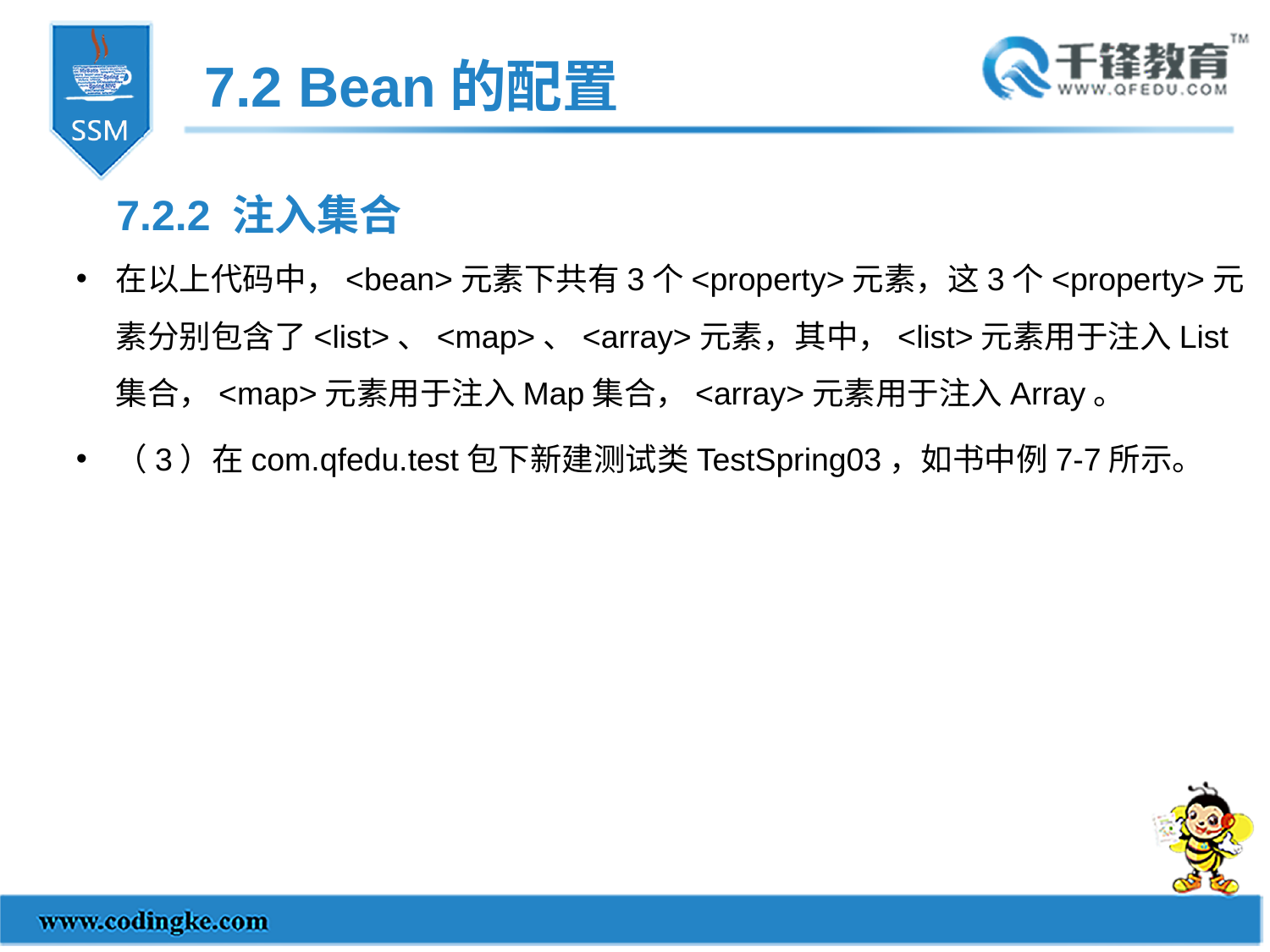

7.2 Bean的配置
7.2.2 注入集合
在以上代码中，<bean>元素下共有3个<property>元素，这3个<property>元素分别包含了<list>、<map>、<array>元素，其中，<list>元素用于注入List集合，<map>元素用于注入Map集合，<array>元素用于注入Array。
（3）在com.qfedu.test包下新建测试类TestSpring03，如书中例7-7所示。